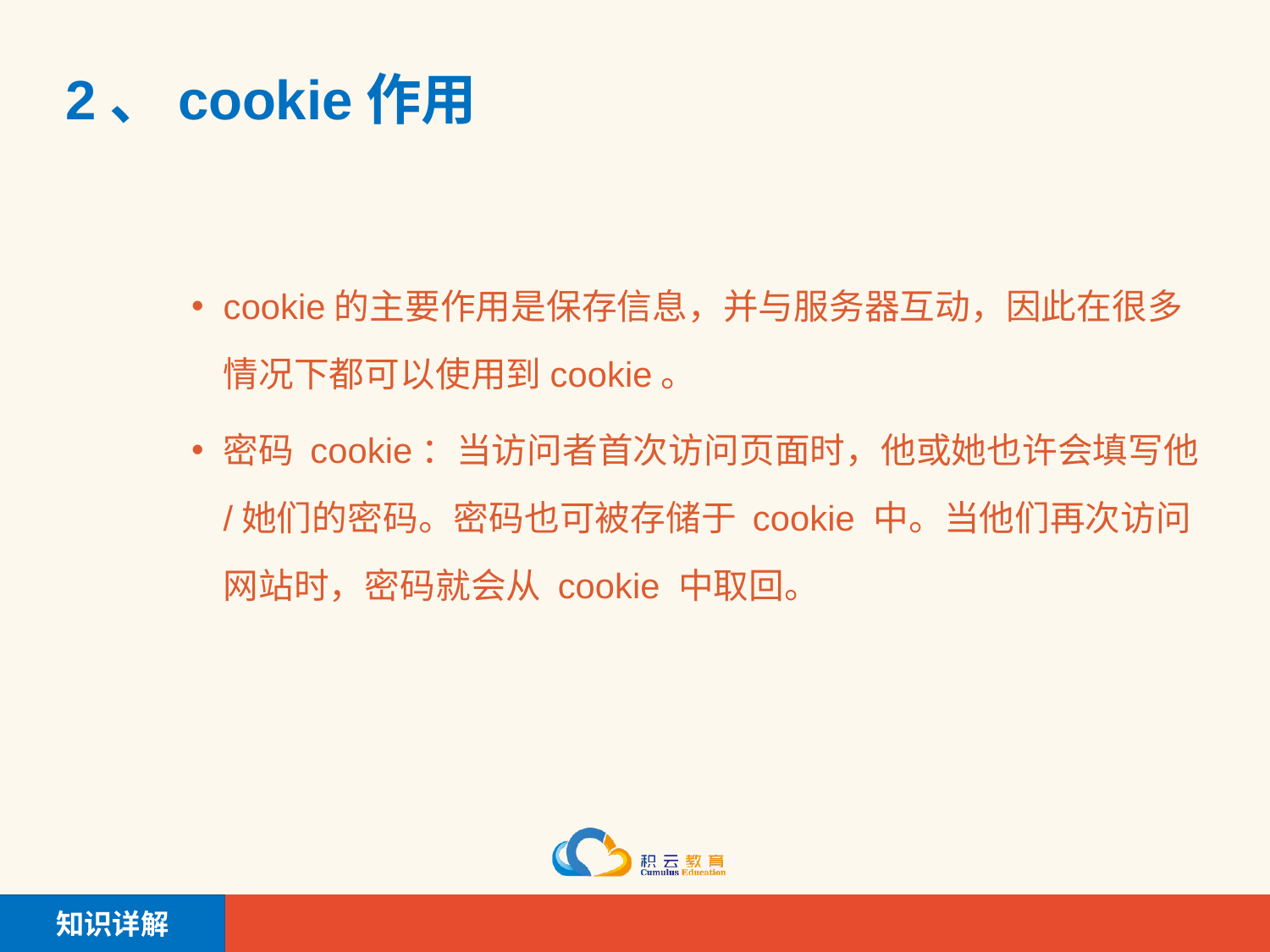

# 2、cookie作用

cookie的主要作用是保存信息，并与服务器互动，因此在很多情况下都可以使用到cookie。
密码 cookie：当访问者首次访问页面时，他或她也许会填写他/她们的密码。密码也可被存储于 cookie 中。当他们再次访问网站时，密码就会从 cookie 中取回。